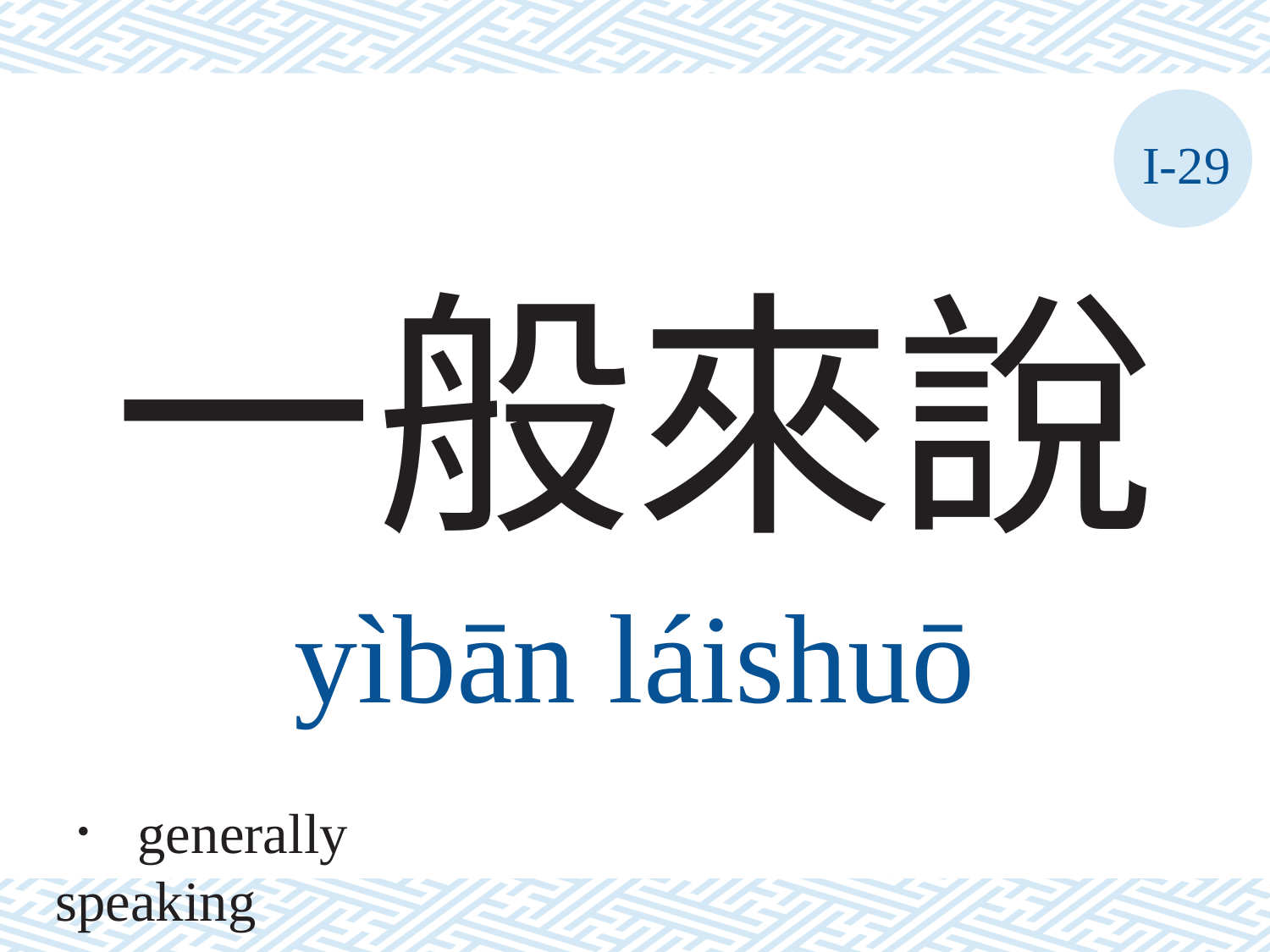

I-29
# 一般來說
yìbān	láishuō
． generally speaking